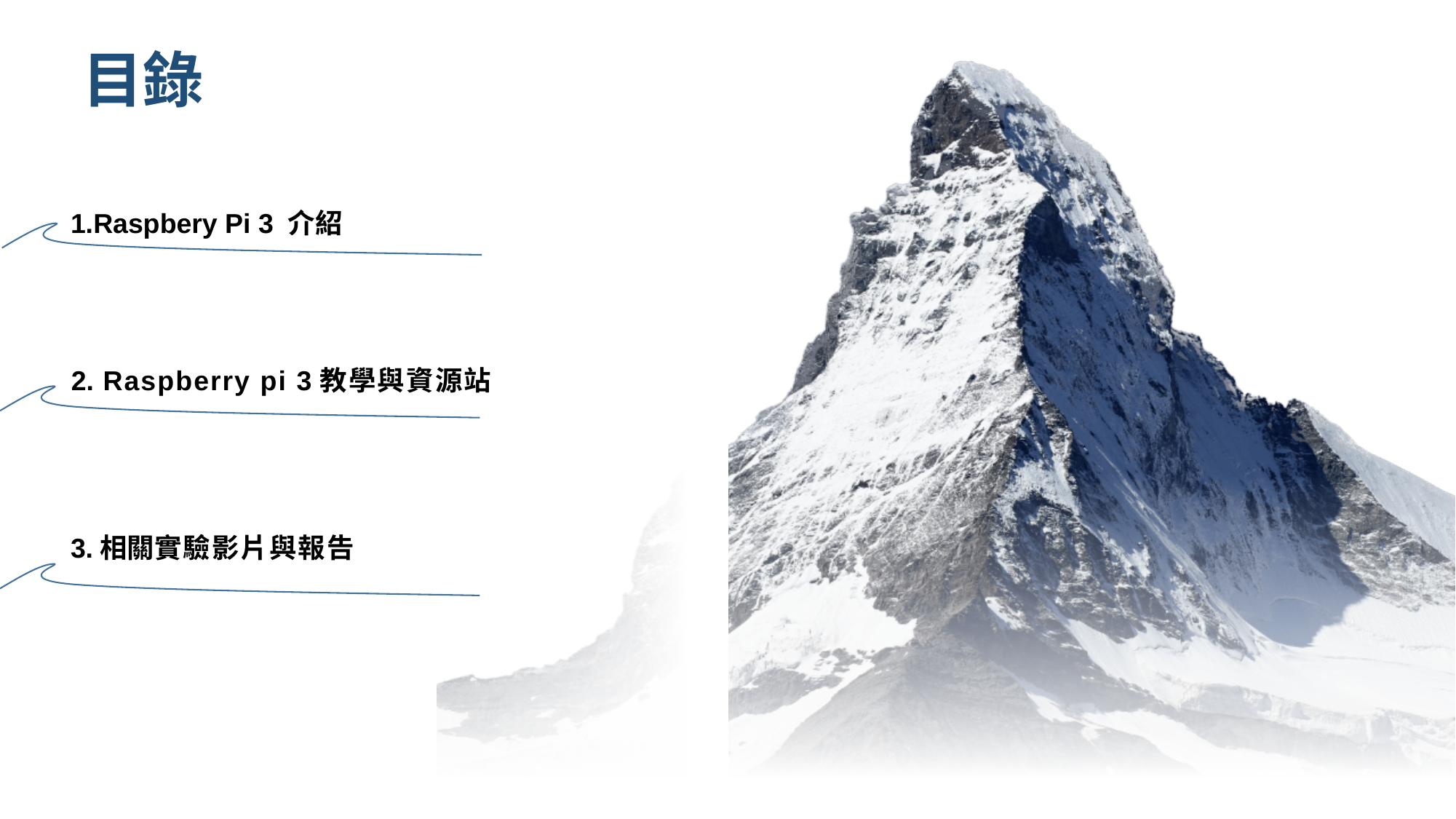

目錄
1.Raspbery Pi 3 介紹

2. Raspberry pi 3教學與資源站

3.相關實驗影片與報告